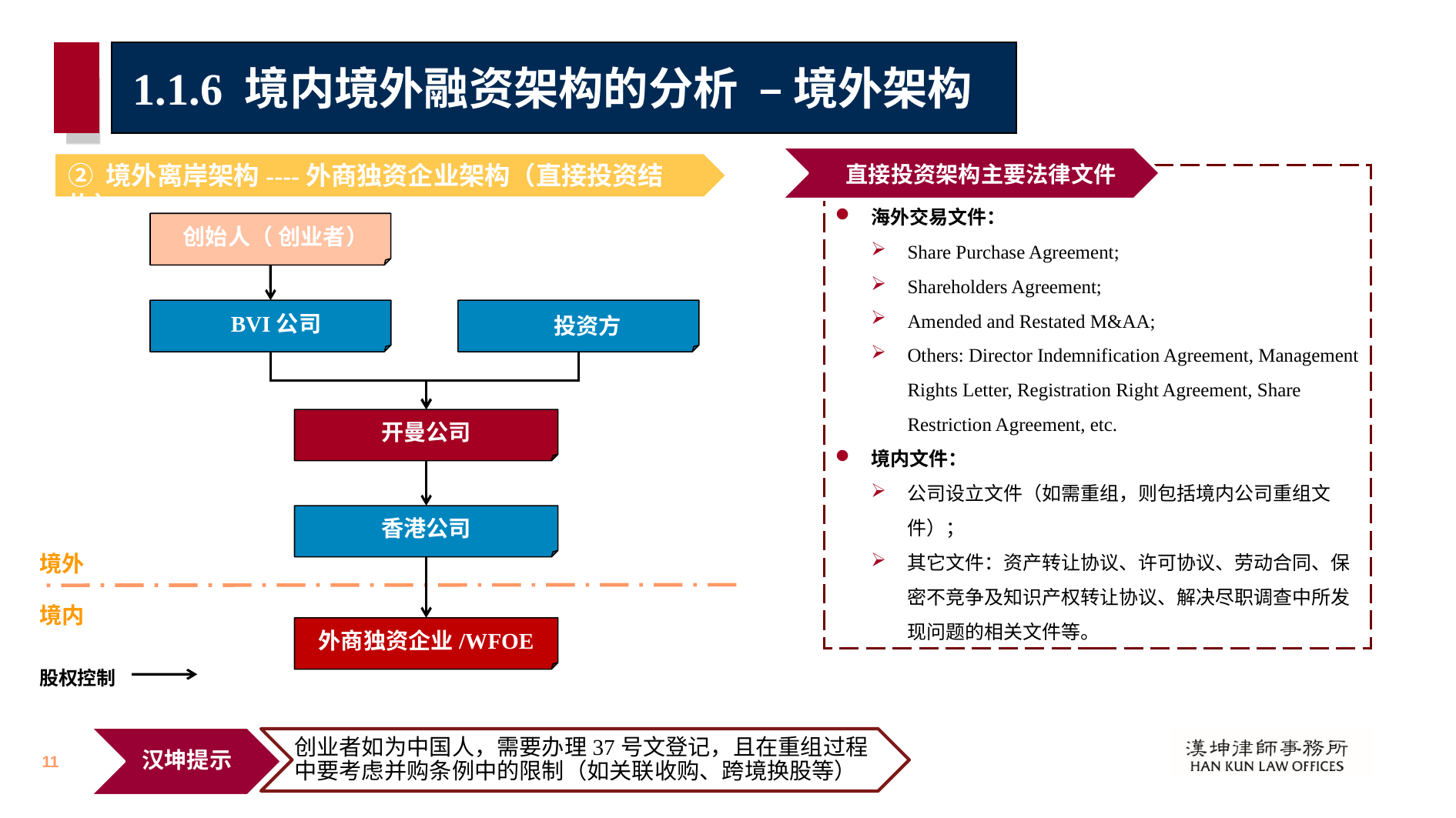

# 1.1.6 境内境外融资架构的分析  – 境外架构

直接投资架构主要法律文件

② 境外离岸架构----外商独资企业架构（直接投资结构）

海外交易文件：
Share Purchase Agreement;
Shareholders Agreement;
Amended and Restated M&AA;
Others: Director Indemnification Agreement, Management Rights Letter, Registration Right Agreement, Share Restriction Agreement, etc.
境内文件：
公司设立文件（如需重组，则包括境内公司重组文件）；
其它文件：资产转让协议、许可协议、劳动合同、保密不竞争及知识产权转让协议、解决尽职调查中所发现问题的相关文件等。
 创始人（ 创业者）
  BVI公司
  投资方
开曼公司
香港公司
境外

境内
外商独资企业/WFOE
股权控制

汉坤提示
创业者如为中国人，需要办理37号文登记，且在重组过程中要考虑并购条例中的限制（如关联收购、跨境换股等）